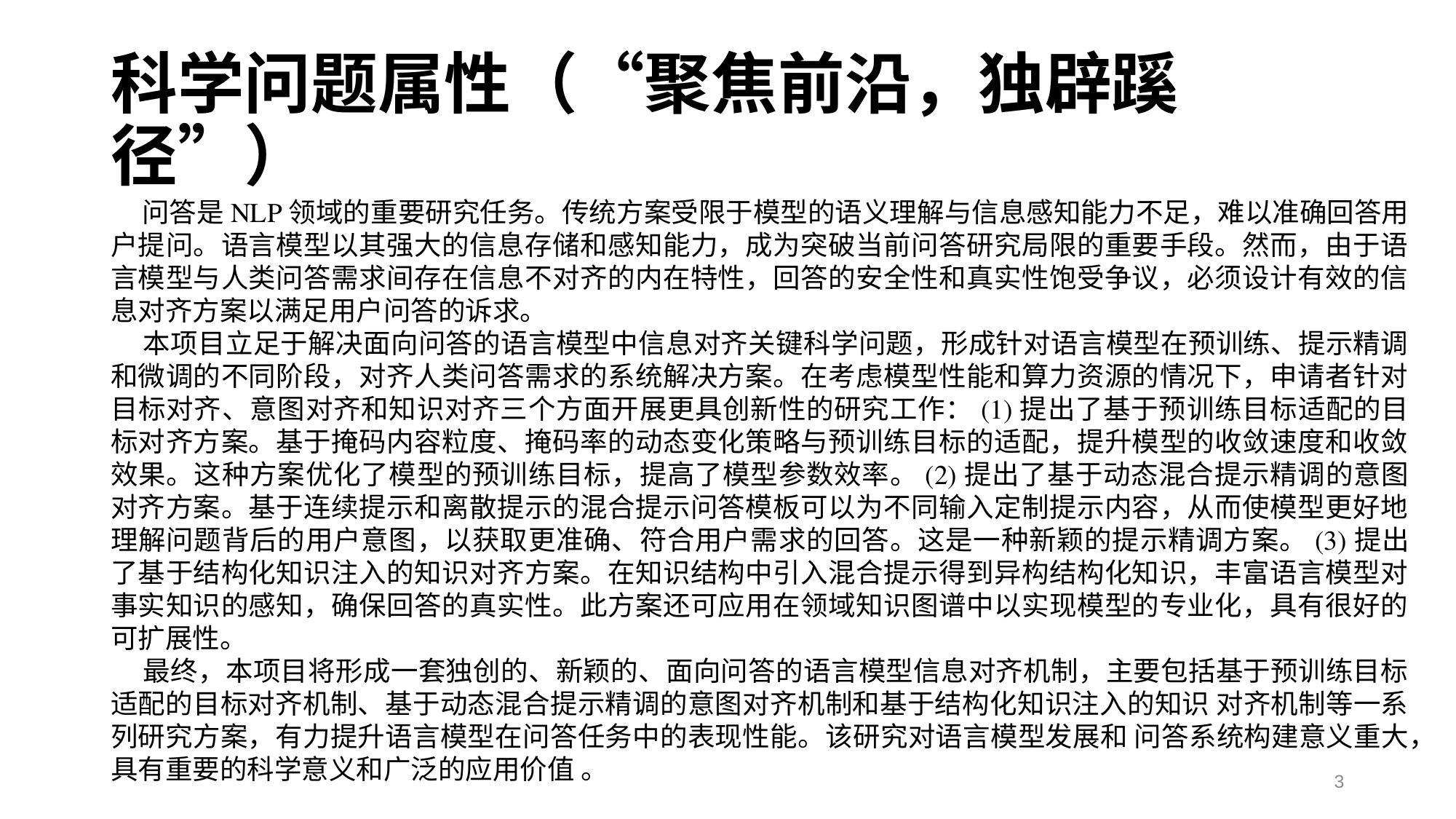

# 科学问题属性（“聚焦前沿，独辟蹊径”）
    问答是NLP领域的重要研究任务。传统方案受限于模型的语义理解与信息感知能力不足，难以准确回答用户提问。语言模型以其强大的信息存储和感知能力，成为突破当前问答研究局限的重要手段。然而，由于语言模型与人类问答需求间存在信息不对齐的内在特性，回答的安全性和真实性饱受争议，必须设计有效的信息对齐方案以满足用户问答的诉求。
    本项目立足于解决面向问答的语言模型中信息对齐关键科学问题，形成针对语言模型在预训练、提示精调和微调的不同阶段，对齐人类问答需求的系统解决方案。在考虑模型性能和算力资源的情况下，申请者针对目标对齐、意图对齐和知识对齐三个方面开展更具创新性的研究工作：(1)提出了基于预训练目标适配的目标对齐方案。基于掩码内容粒度、掩码率的动态变化策略与预训练目标的适配，提升模型的收敛速度和收敛效果。这种方案优化了模型的预训练目标，提高了模型参数效率。(2)提出了基于动态混合提示精调的意图对齐方案。基于连续提示和离散提示的混合提示问答模板可以为不同输入定制提示内容，从而使模型更好地理解问题背后的用户意图，以获取更准确、符合用户需求的回答。这是一种新颖的提示精调方案。(3)提出了基于结构化知识注入的知识对齐方案。在知识结构中引入混合提示得到异构结构化知识，丰富语言模型对事实知识的感知，确保回答的真实性。此方案还可应用在领域知识图谱中以实现模型的专业化，具有很好的可扩展性。
    最终，本项目将形成一套独创的、新颖的、面向问答的语言模型信息对齐机制，主要包括基于预训练目标适配的目标对齐机制、基于动态混合提示精调的意图对齐机制和基于结构化知识注入的知识 对齐机制等一系列研究方案，有力提升语言模型在问答任务中的表现性能。该研究对语言模型发展和 问答系统构建意义重大，具有重要的科学意义和广泛的应用价值 。
3